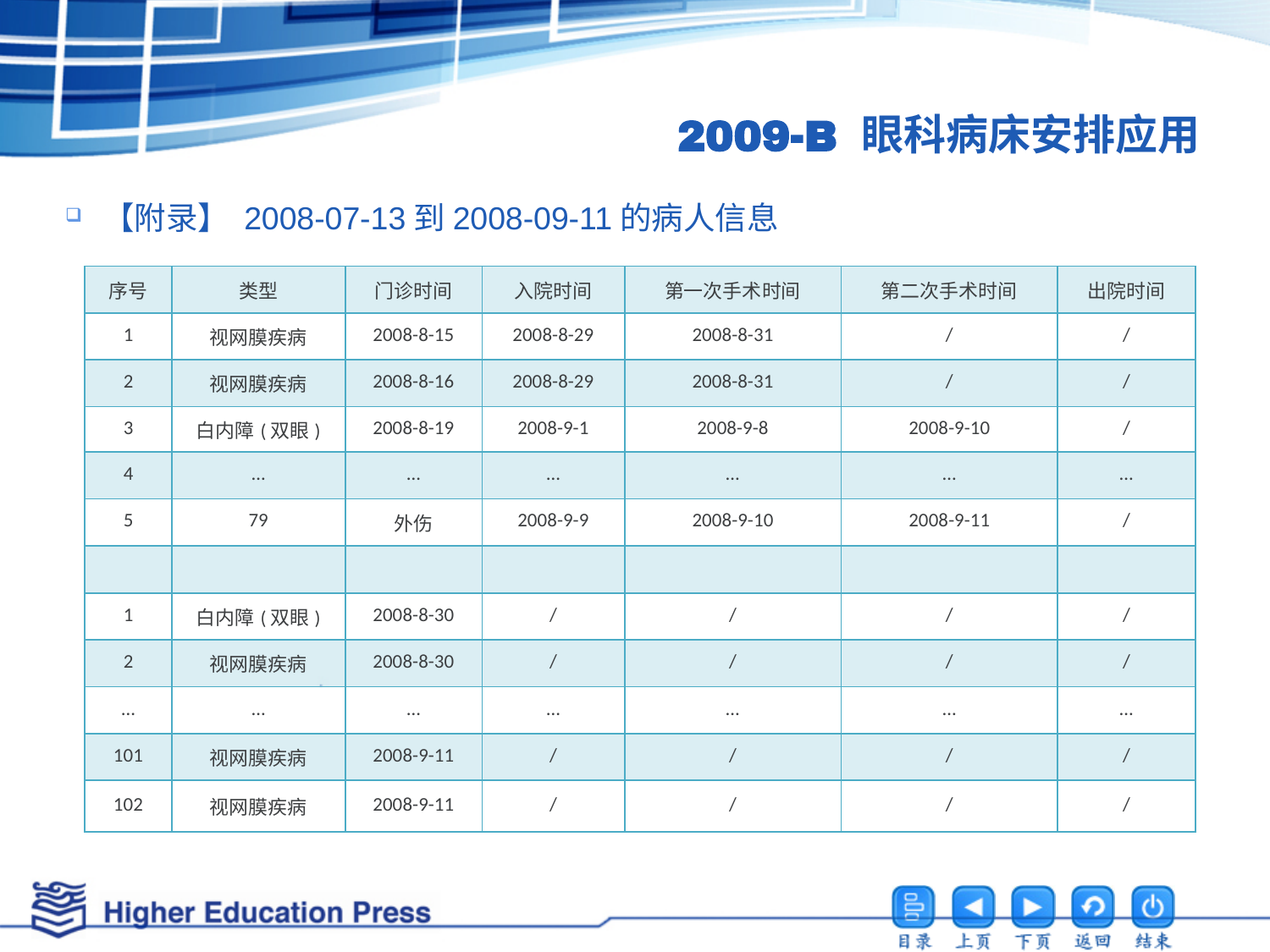

# 2009-B 眼科病床安排应用
【附录】 2008-07-13到2008-09-11的病人信息
| 序号 | 类型 | 门诊时间 | 入院时间 | 第一次手术时间 | 第二次手术时间 | 出院时间 |
| --- | --- | --- | --- | --- | --- | --- |
| 1 | 视网膜疾病 | 2008-8-15 | 2008-8-29 | 2008-8-31 | / | / |
| 2 | 视网膜疾病 | 2008-8-16 | 2008-8-29 | 2008-8-31 | / | / |
| 3 | 白内障(双眼) | 2008-8-19 | 2008-9-1 | 2008-9-8 | 2008-9-10 | / |
| 4 | … | … | … | … | … | … |
| 5 | 79 | 外伤 | 2008-9-9 | 2008-9-10 | 2008-9-11 | / |
|  |  |  |  |  |  |  |
| 1 | 白内障(双眼) | 2008-8-30 | / | / | / | / |
| 2 | 视网膜疾病 | 2008-8-30 | / | / | / | / |
| … | … | … | … | … | … | … |
| 101 | 视网膜疾病 | 2008-9-11 | / | / | / | / |
| 102 | 视网膜疾病 | 2008-9-11 | / | / | / | / |